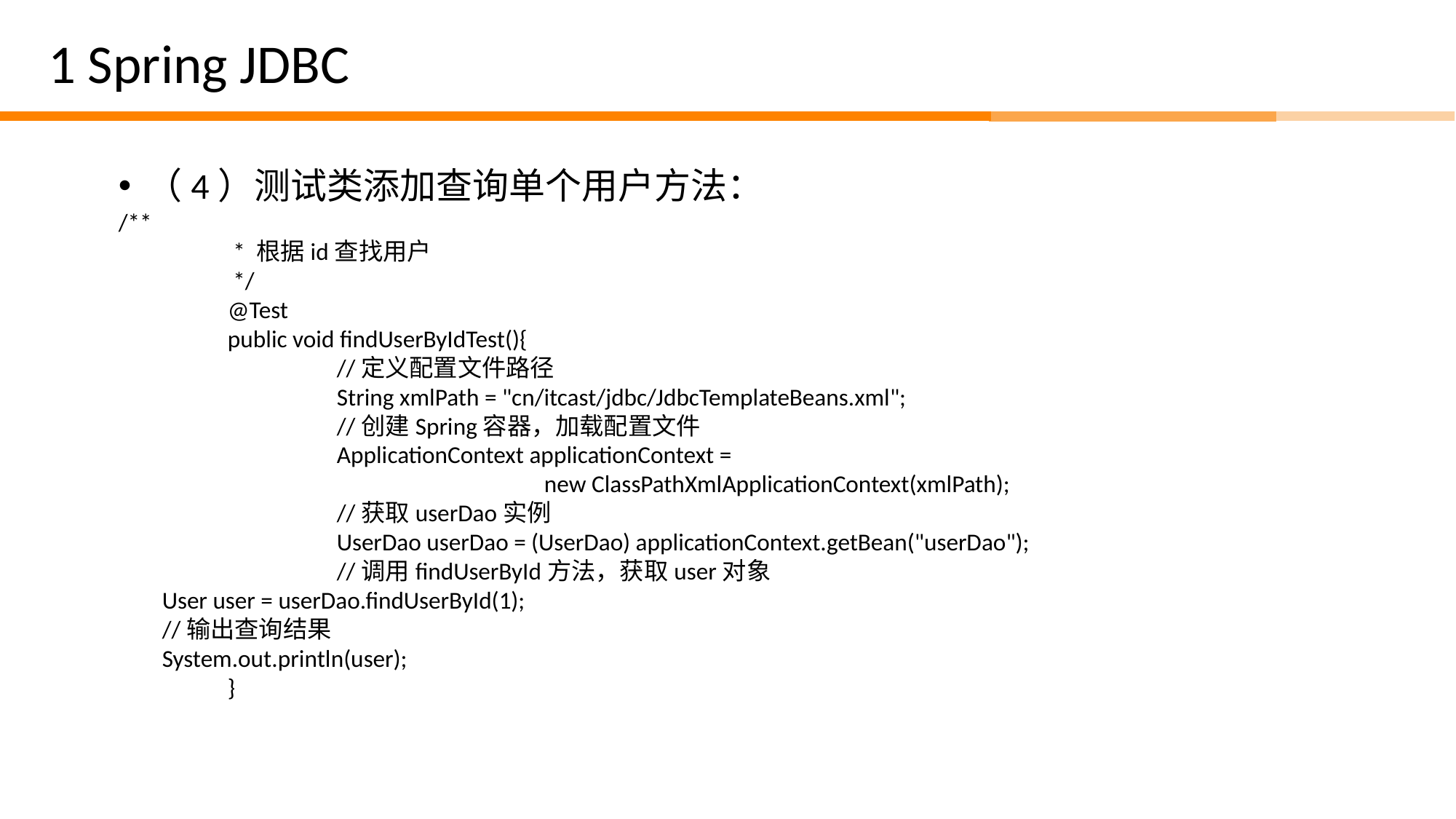

# 1 Spring JDBC
（4）测试类添加查询单个用户方法：
/**
	 * 根据id查找用户
	 */
	@Test
	public void findUserByIdTest(){
		//定义配置文件路径
		String xmlPath = "cn/itcast/jdbc/JdbcTemplateBeans.xml";
		//创建Spring容器，加载配置文件
		ApplicationContext applicationContext =
			                  new ClassPathXmlApplicationContext(xmlPath);
		//获取userDao实例
		UserDao userDao = (UserDao) applicationContext.getBean("userDao");
		//调用findUserById方法，获取user对象
        User user = userDao.findUserById(1);
        //输出查询结果
        System.out.println(user);
	}